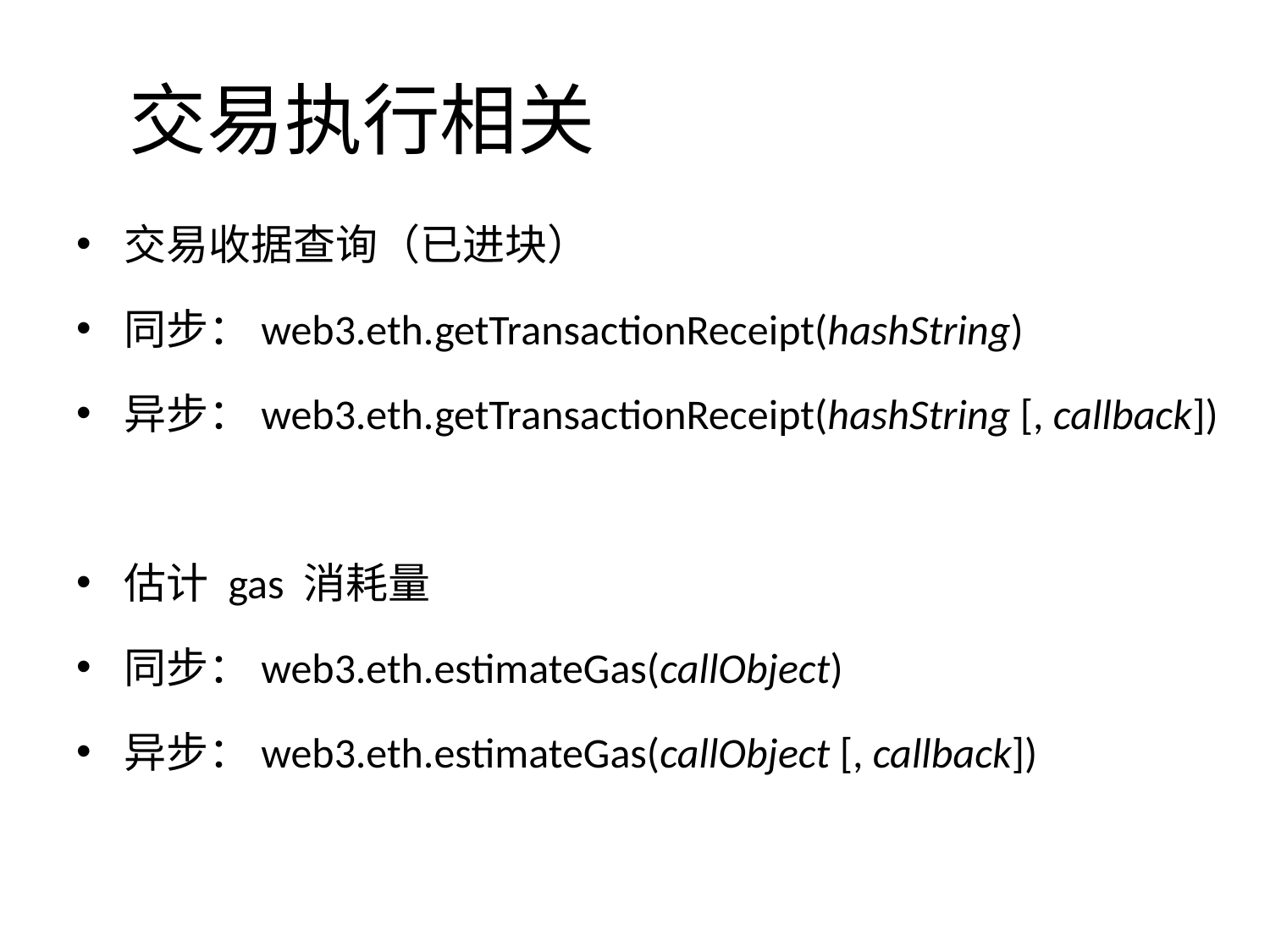

# 交易执行相关
交易收据查询（已进块）
同步：web3.eth.getTransactionReceipt(hashString)
异步：web3.eth.getTransactionReceipt(hashString [, callback])

估计 gas 消耗量
同步：web3.eth.estimateGas(callObject)
异步：web3.eth.estimateGas(callObject [, callback])